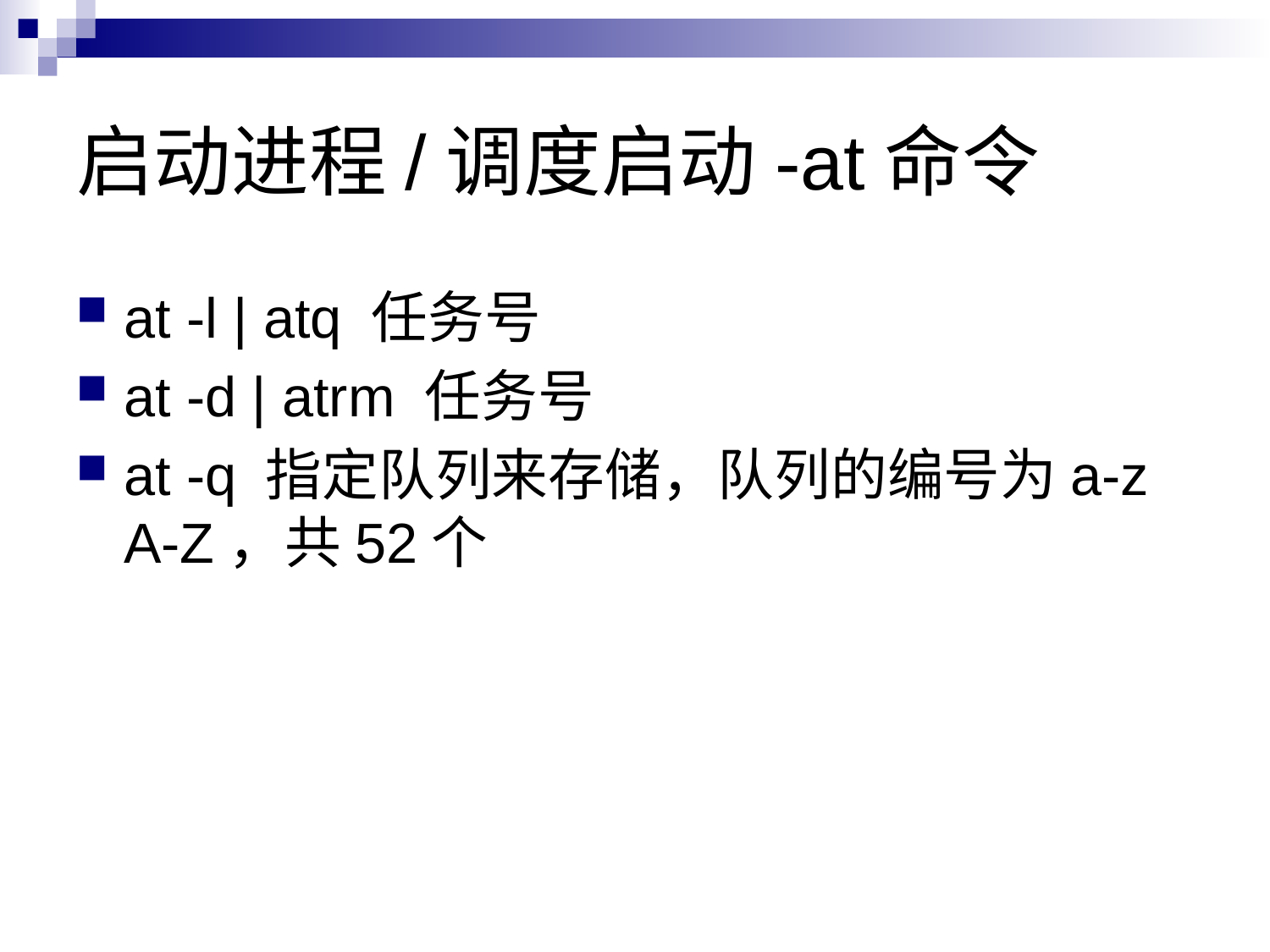

# 启动进程/调度启动-at命令
at -l | atq 任务号
at -d | atrm 任务号
at -q 指定队列来存储，队列的编号为a-z A-Z，共52个